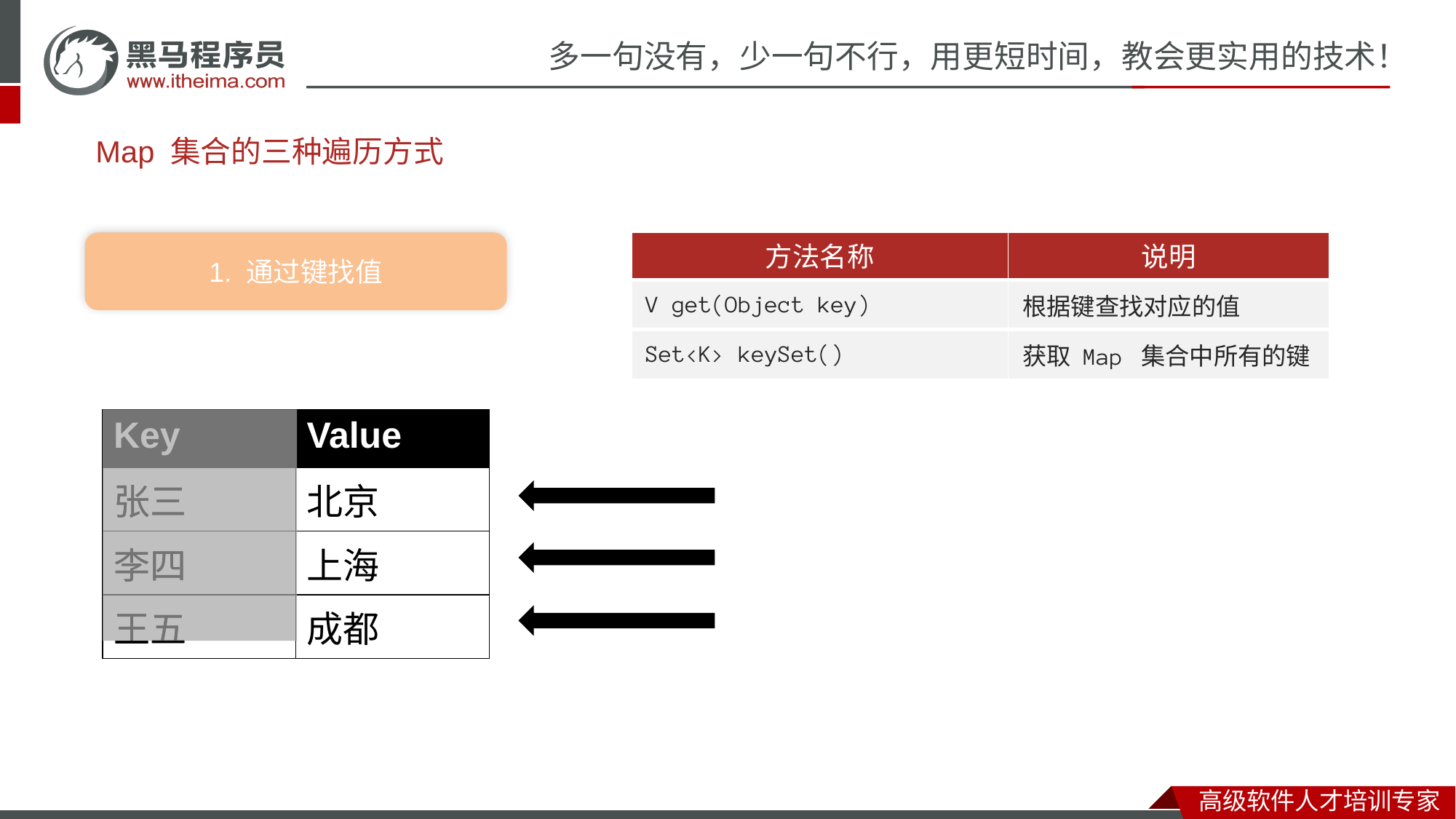

# Map 集合的三种遍历方式
1. 通过键找值
| 方法名称 | 说明 |
| --- | --- |
| V get(Object key) | 根据键查找对应的值 |
| 方法名称 | 说明 |
| --- | --- |
| V get(Object key) | 根据键查找对应的值 |
| Set<K> keySet() | 获取 Map 集合中所有的键 |
| Key |
| --- |
| 张三 |
| 李四 |
| 王五 |
| Key | Value |
| --- | --- |
| 张三 | 北京 |
| 李四 | 上海 |
| 王五 | 成都 |